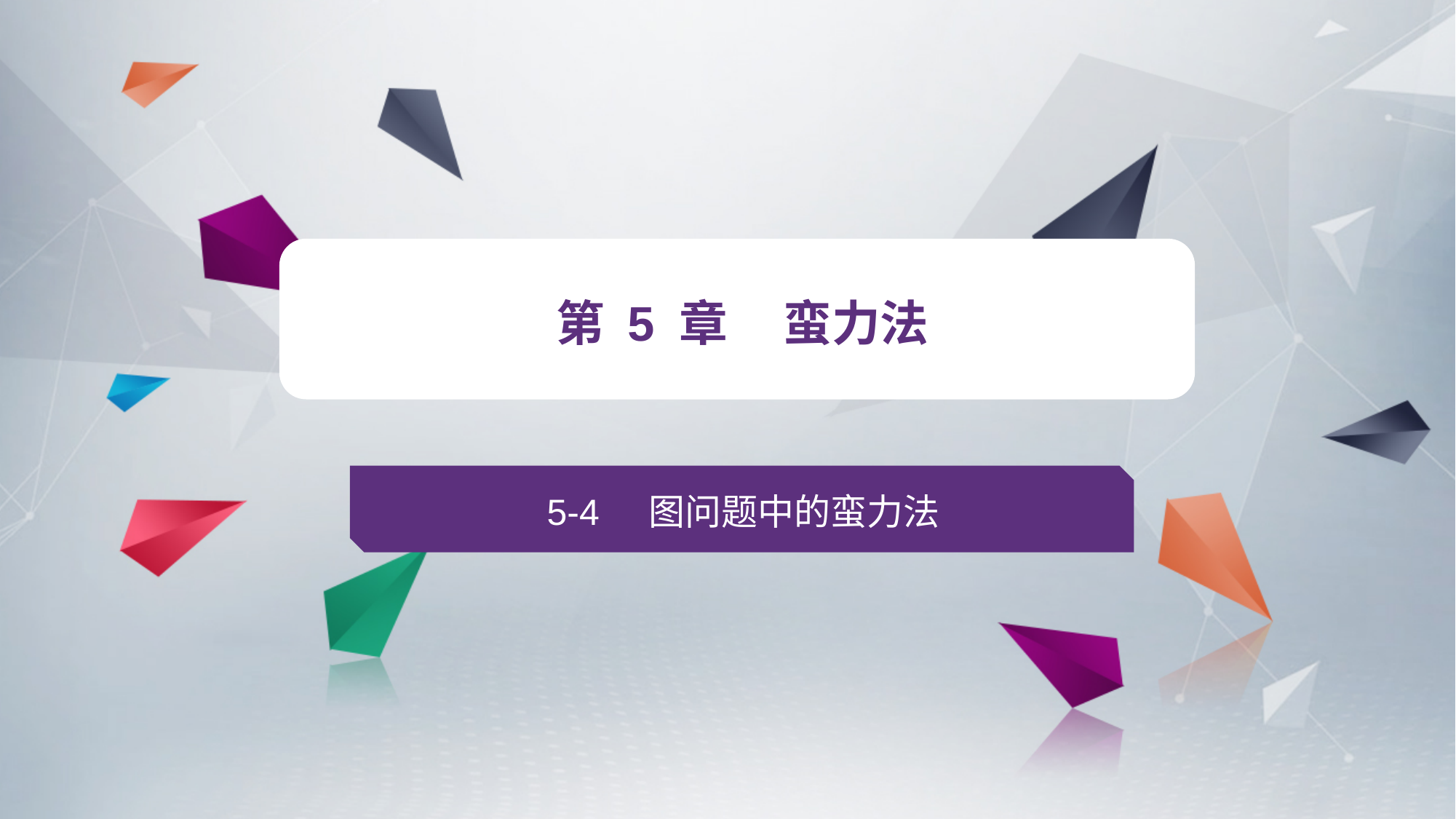

v
第 5 章     蛮力法

5-4    图问题中的蛮力法